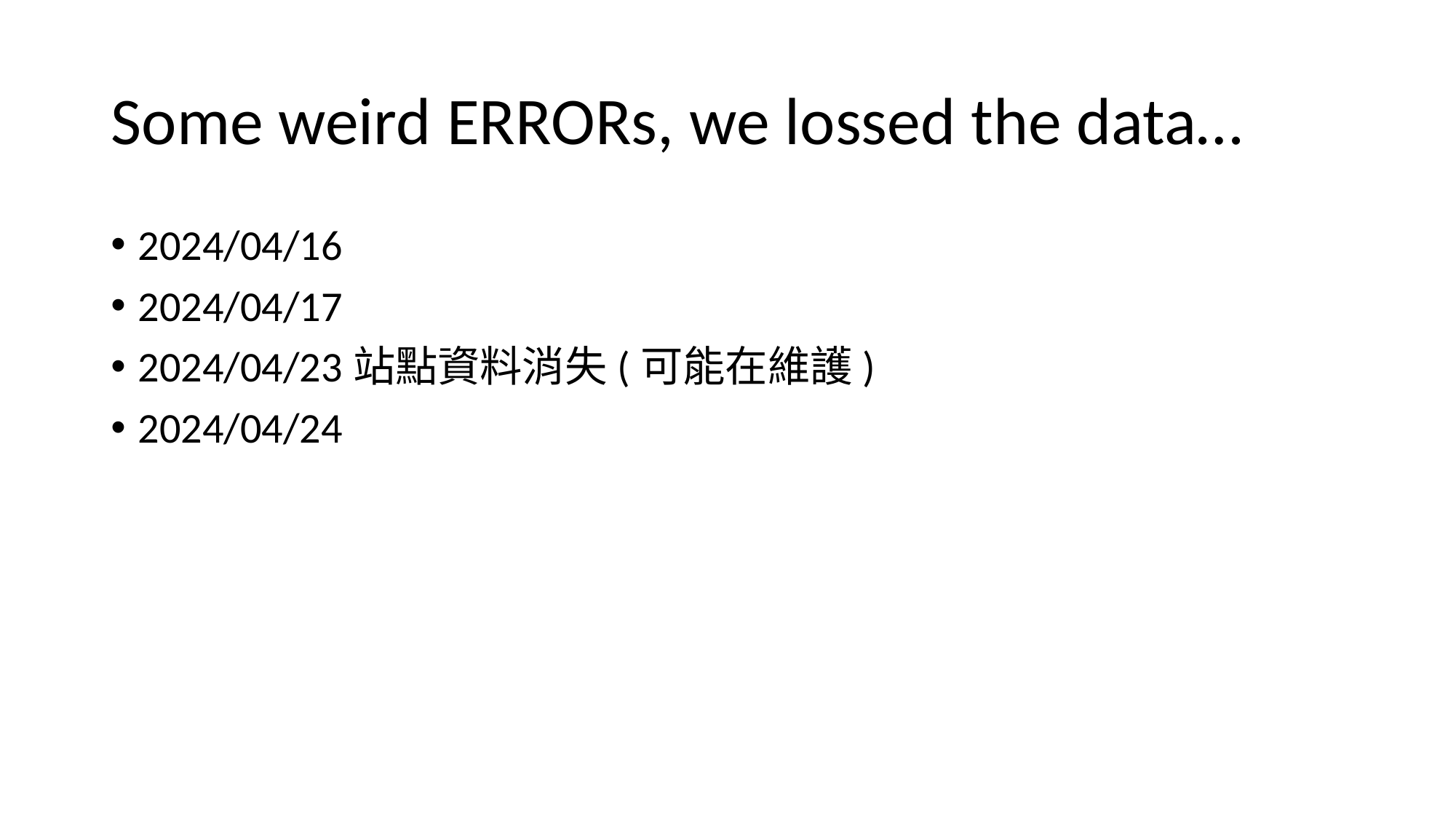

# Some weird ERRORs, we lossed the data…
2024/04/16
2024/04/17
2024/04/23站點資料消失(可能在維護)
2024/04/24